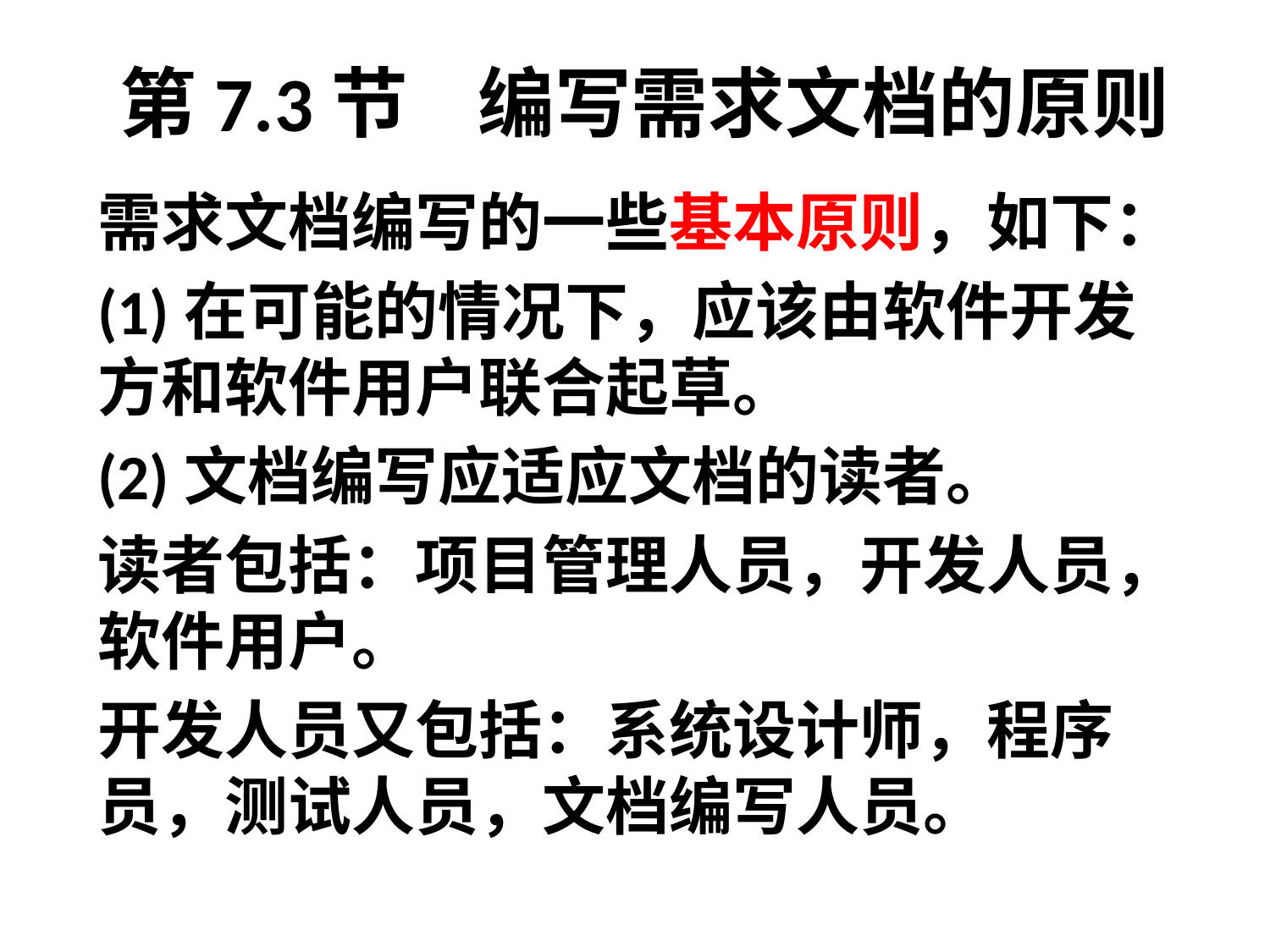

# 第7.3节    编写需求文档的原则
需求文档编写的一些基本原则，如下：
(1)在可能的情况下，应该由软件开发方和软件用户联合起草。
(2)文档编写应适应文档的读者。
读者包括：项目管理人员，开发人员，软件用户。
开发人员又包括：系统设计师，程序员，测试人员，文档编写人员。